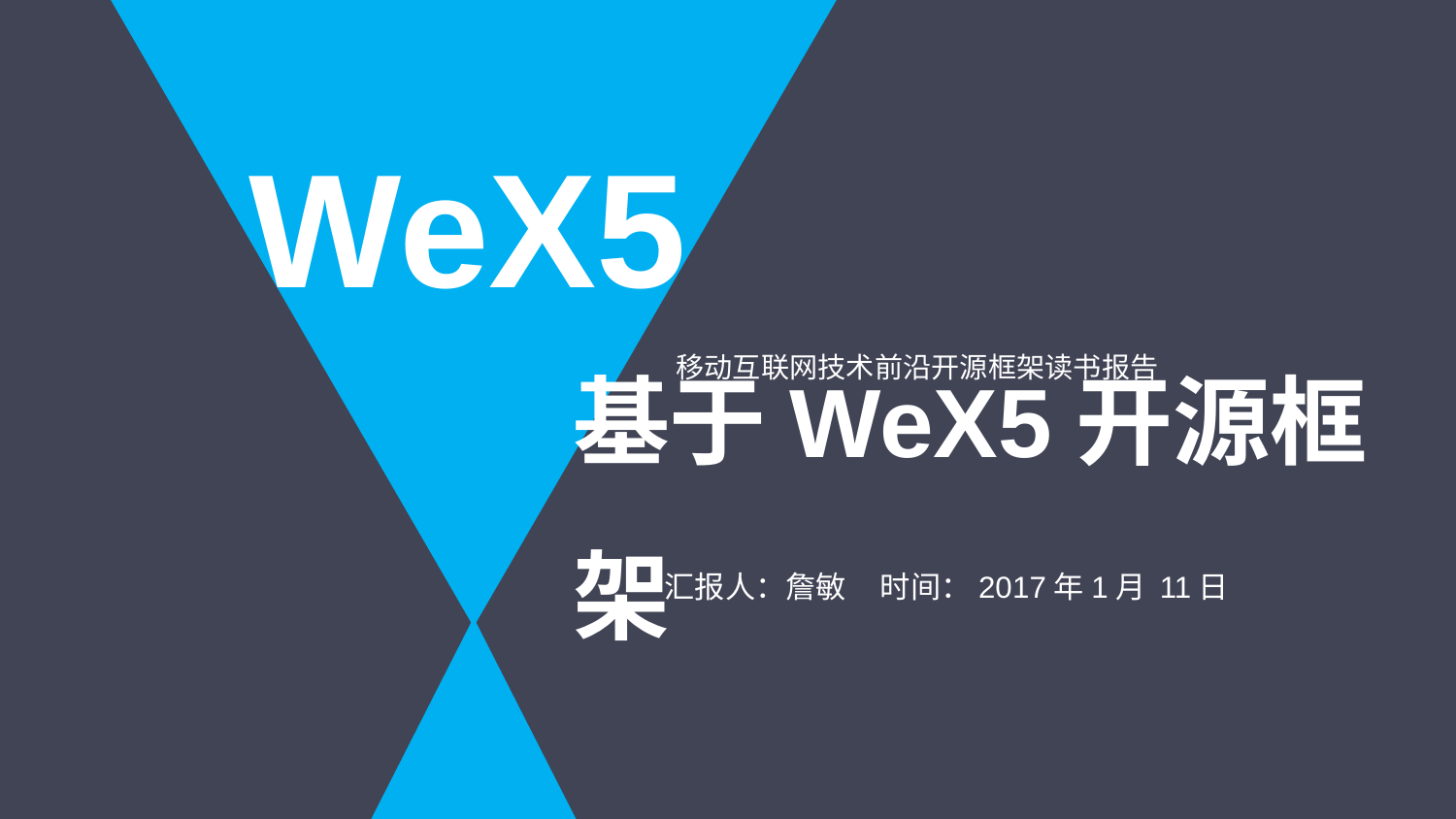

WeX5
移动互联网技术前沿开源框架读书报告
基于WeX5开源框架
汇报人：詹敏     时间：2017年1月 11日